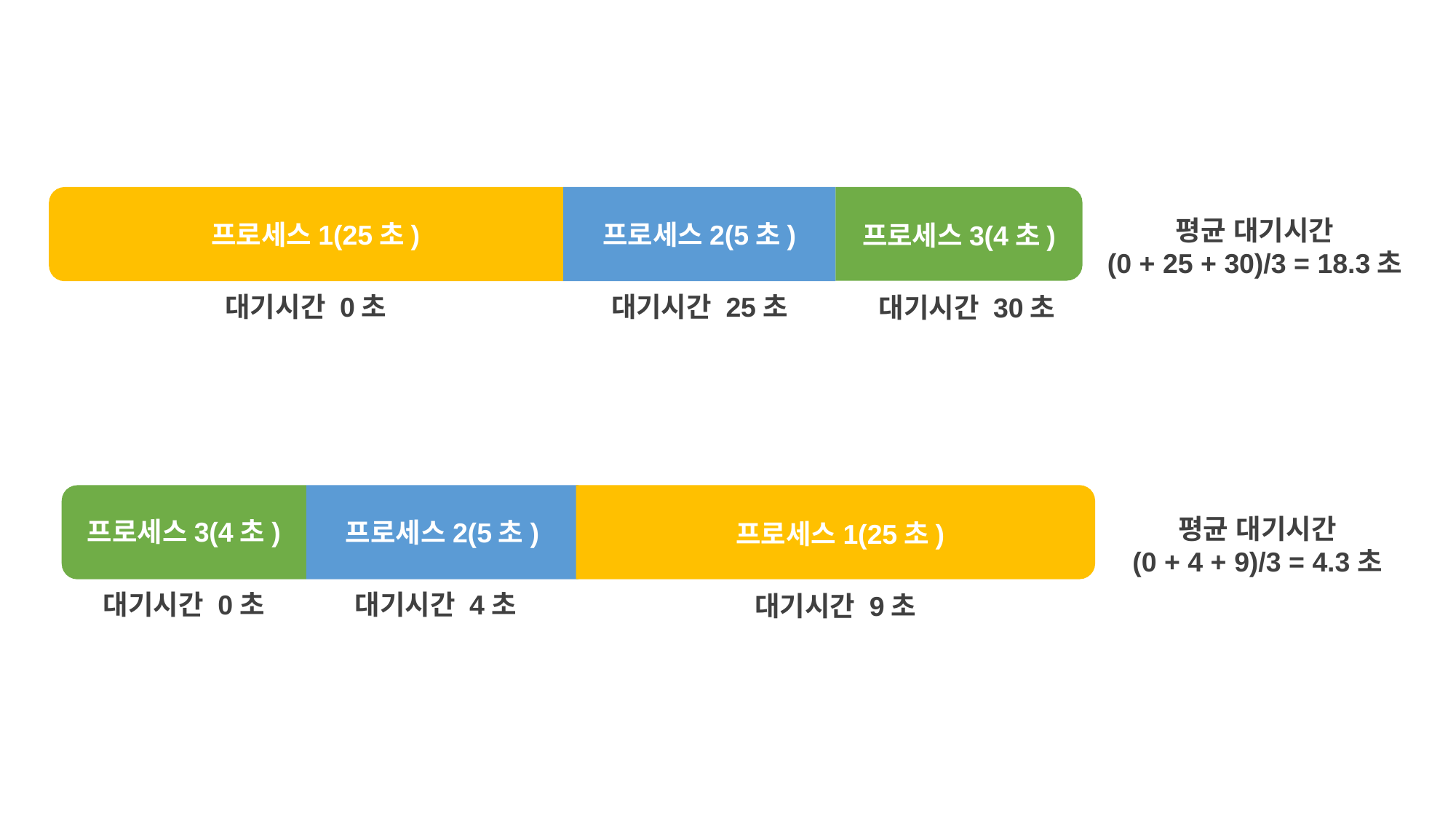

평균 대기시간
(0 + 25 + 30)/3 = 18.3초
프로세스2(5초)
프로세스1(25초)
프로세스3(4초)

대기시간 0초
대기시간 25초
대기시간 30초

평균 대기시간
(0 + 4 + 9)/3 = 4.3초
프로세스3(4초)
프로세스2(5초)
프로세스1(25초)
대기시간 0초
대기시간 4초
대기시간 9초